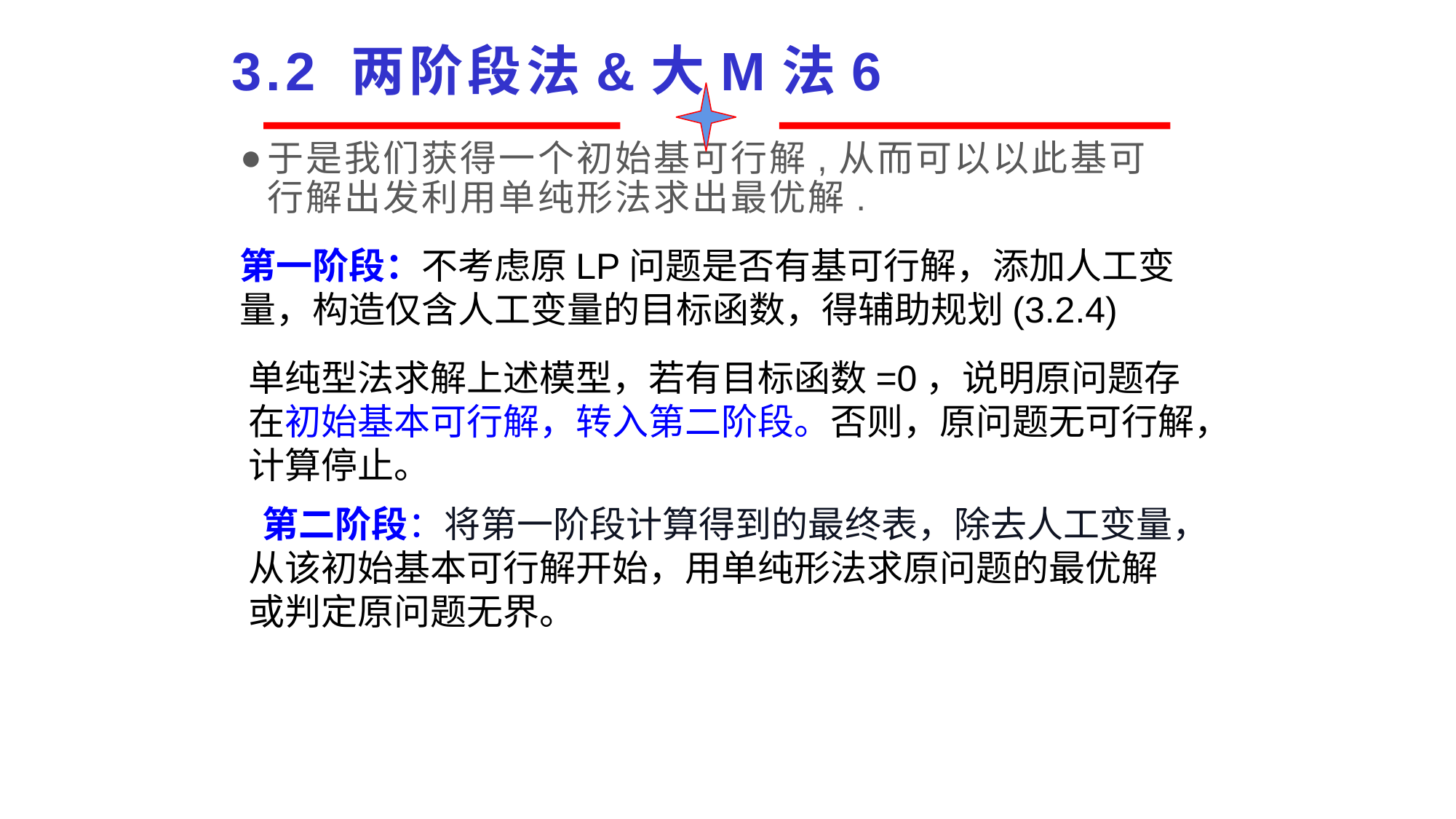

3.2 两阶段法&大M法6

于是我们获得一个初始基可行解,从而可以以此基可行解出发利用单纯形法求出最优解.
第一阶段：不考虑原LP问题是否有基可行解，添加人工变量，构造仅含人工变量的目标函数，得辅助规划(3.2.4)
单纯型法求解上述模型，若有目标函数=0，说明原问题存在初始基本可行解，转入第二阶段。否则，原问题无可行解，计算停止。
 第二阶段：将第一阶段计算得到的最终表，除去人工变量，从该初始基本可行解开始，用单纯形法求原问题的最优解或判定原问题无界。